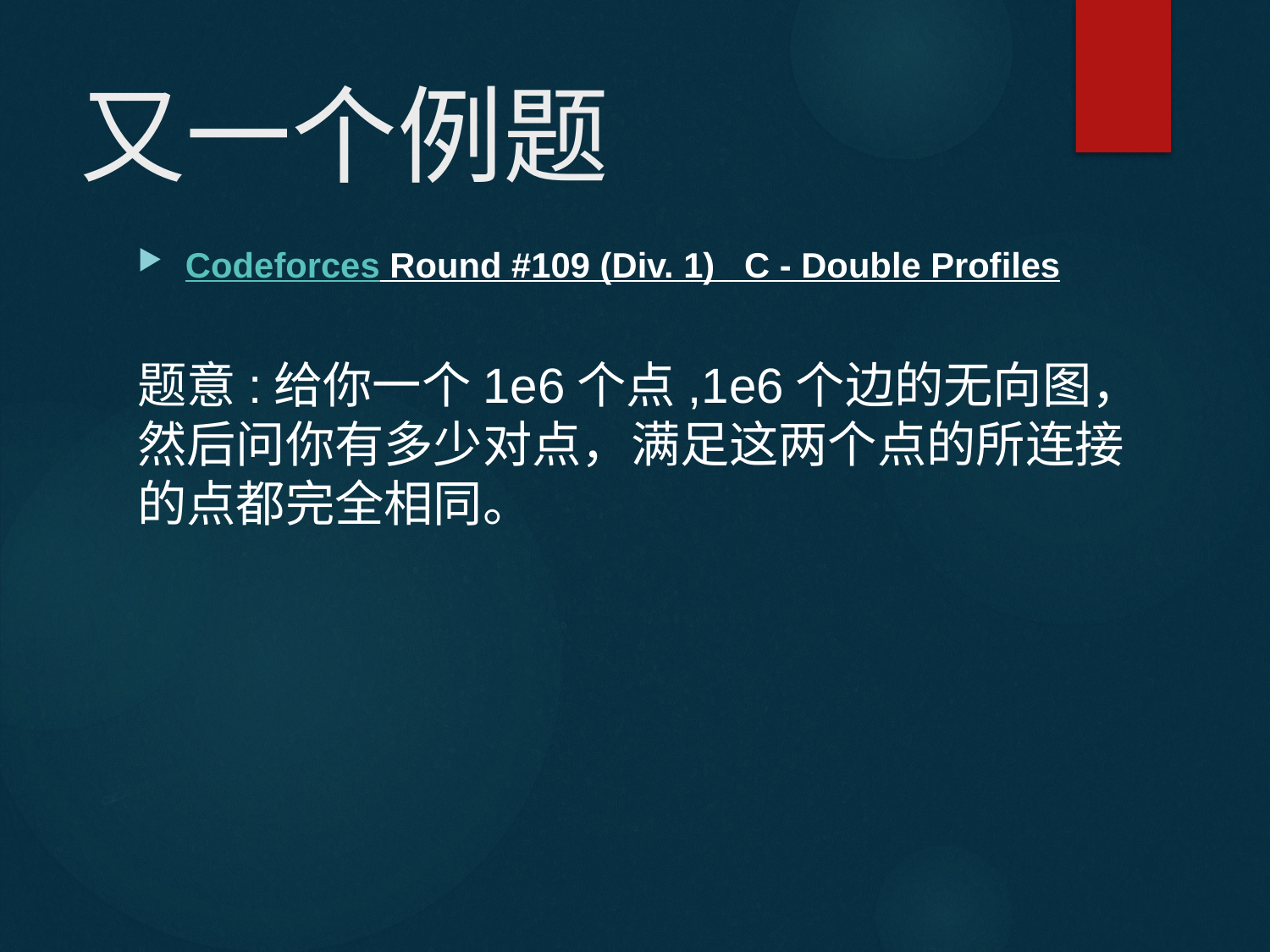

# 又一个例题
Codeforces Round #109 (Div. 1)   C - Double Profiles

题意:给你一个1e6个点,1e6个边的无向图，然后问你有多少对点，满足这两个点的所连接的点都完全相同。